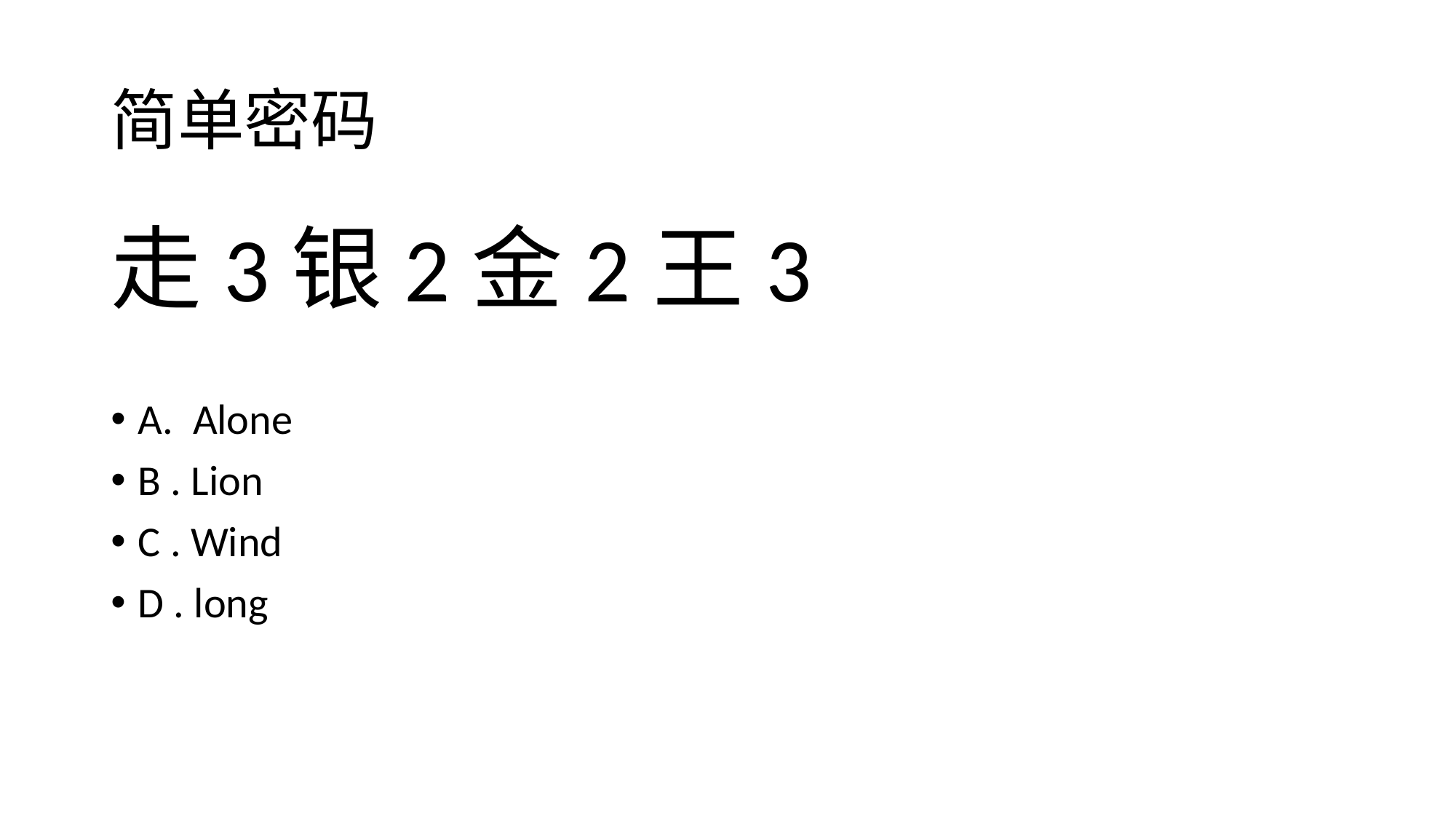

# 简单密码
走3银2金2王3

A.  Alone
B . Lion
C . Wind
D . long